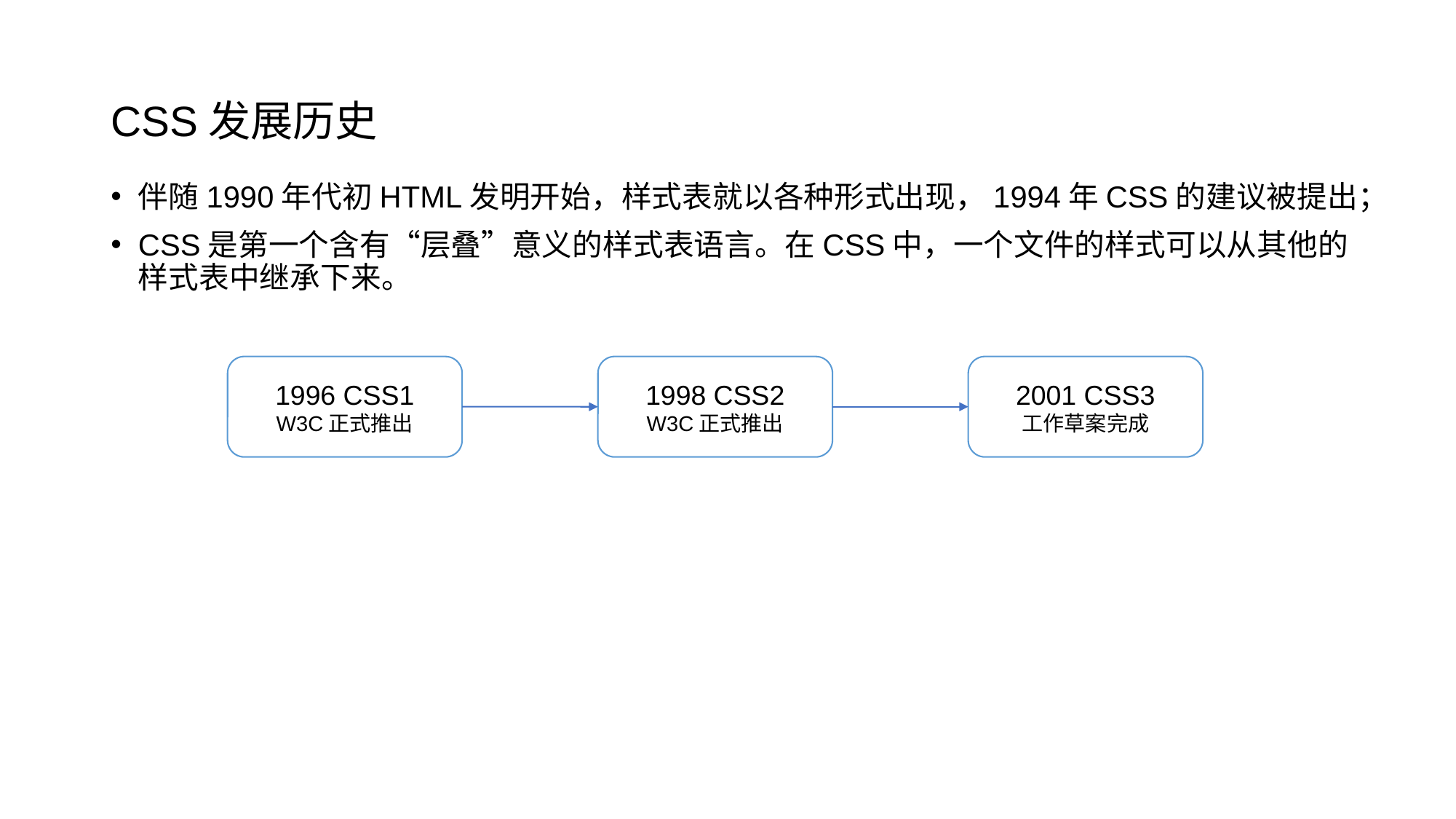

# CSS发展历史
伴随1990年代初HTML发明开始，样式表就以各种形式出现，1994年CSS的建议被提出；
CSS是第一个含有“层叠”意义的样式表语言。在CSS中，一个文件的样式可以从其他的样式表中继承下来。
1996 CSS1
W3C正式推出
1998 CSS2
W3C正式推出
2001 CSS3
工作草案完成